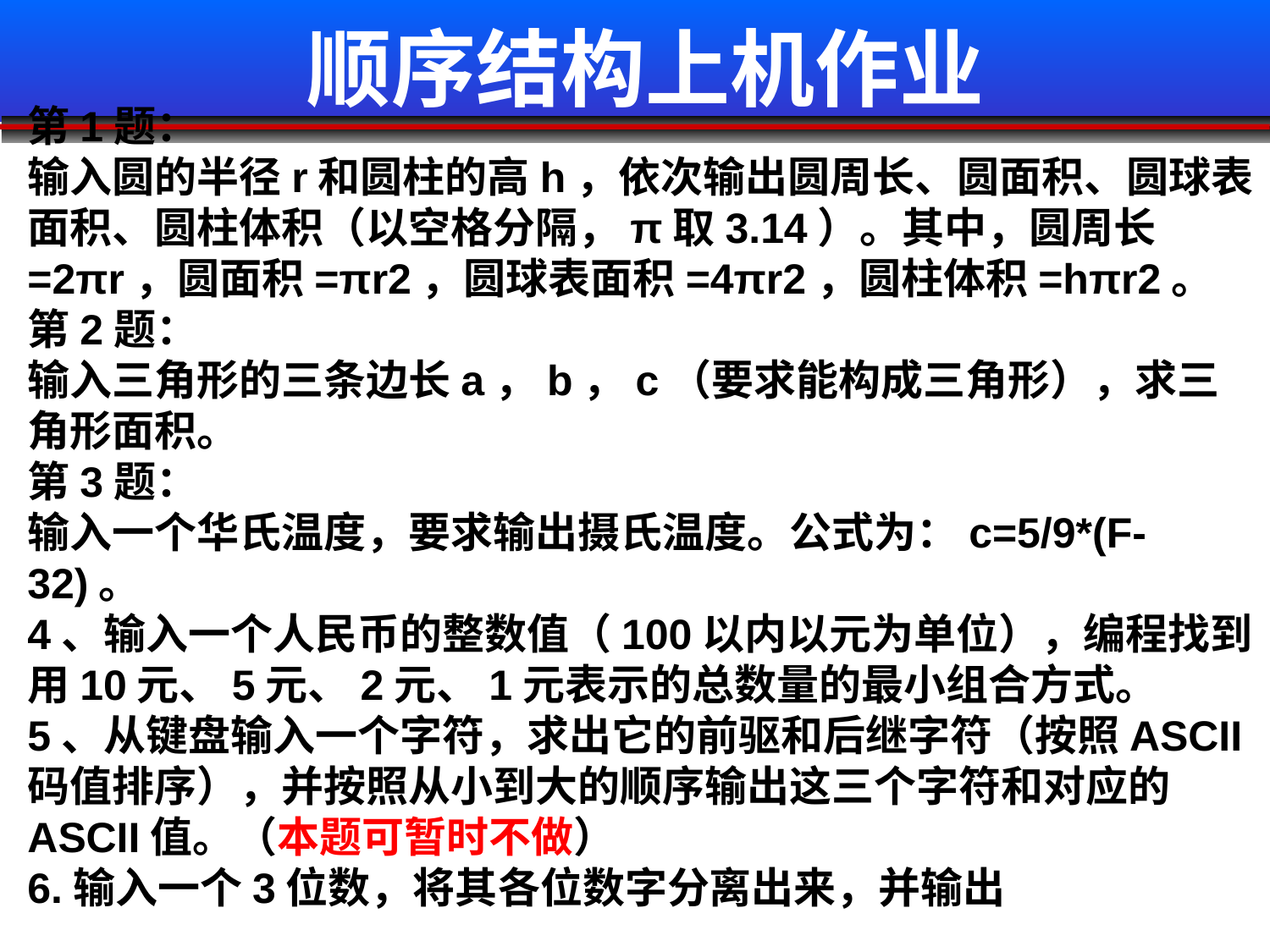

# 顺序结构上机作业

第1题：
输入圆的半径r和圆柱的高h，依次输出圆周长、圆面积、圆球表面积、圆柱体积（以空格分隔，π取3.14）。其中，圆周长=2πr，圆面积=πr2，圆球表面积=4πr2，圆柱体积=hπr2。
第2题：
输入三角形的三条边长a，b，c（要求能构成三角形），求三角形面积。
第3题：
输入一个华氏温度，要求输出摄氏温度。公式为：c=5/9*(F-32)。
4、输入一个人民币的整数值（100以内以元为单位），编程找到用10元、5元、2元、1元表示的总数量的最小组合方式。
5、从键盘输入一个字符，求出它的前驱和后继字符（按照ASCII码值排序），并按照从小到大的顺序输出这三个字符和对应的ASCII值。（本题可暂时不做）
6.输入一个3位数，将其各位数字分离出来，并输出